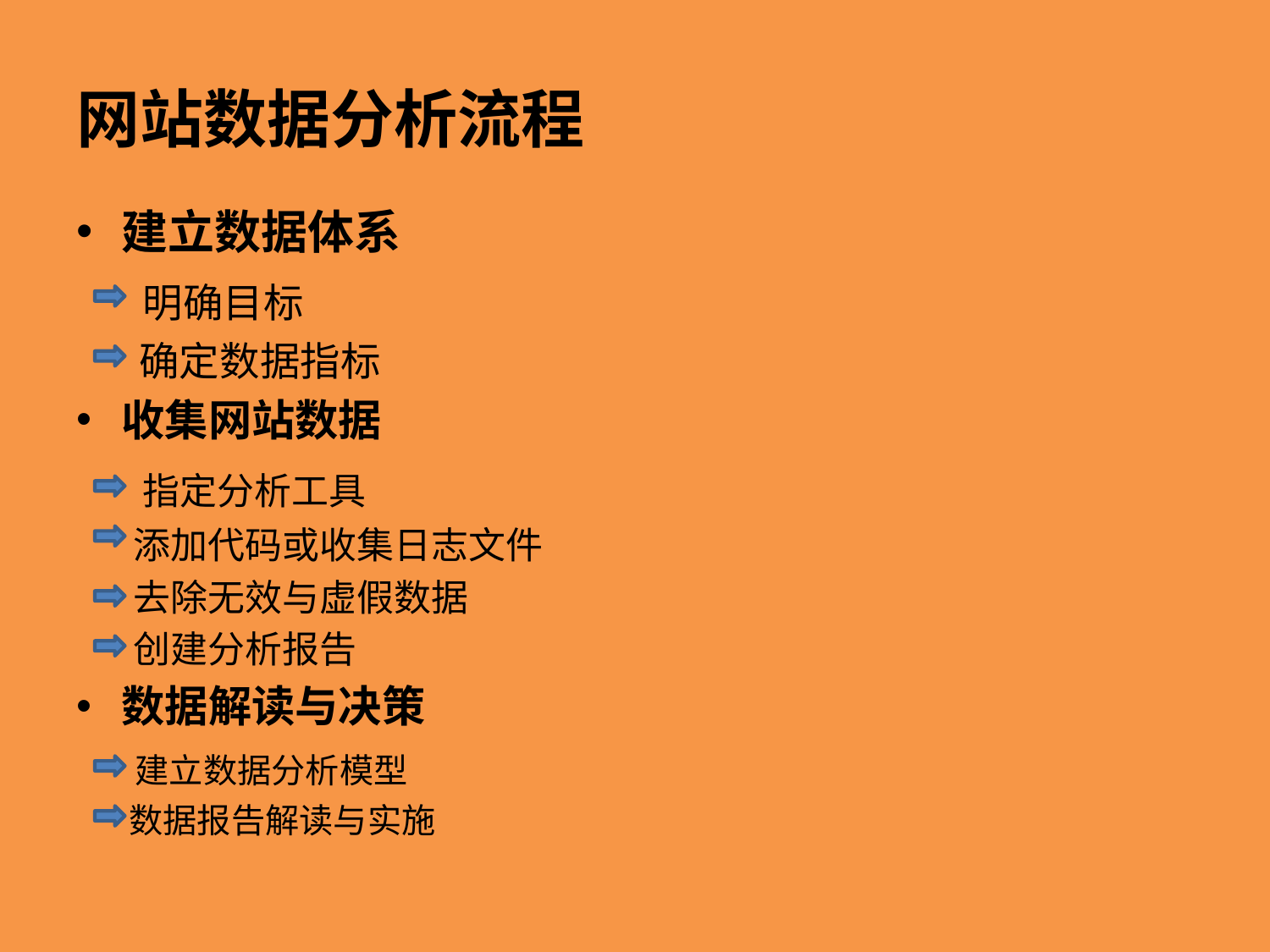

# 网站数据分析流程
建立数据体系
     明确目标
      确定数据指标
收集网站数据
     指定分析工具
      添加代码或收集日志文件
      去除无效与虚假数据
      创建分析报告
数据解读与决策
     建立数据分析模型
      数据报告解读与实施